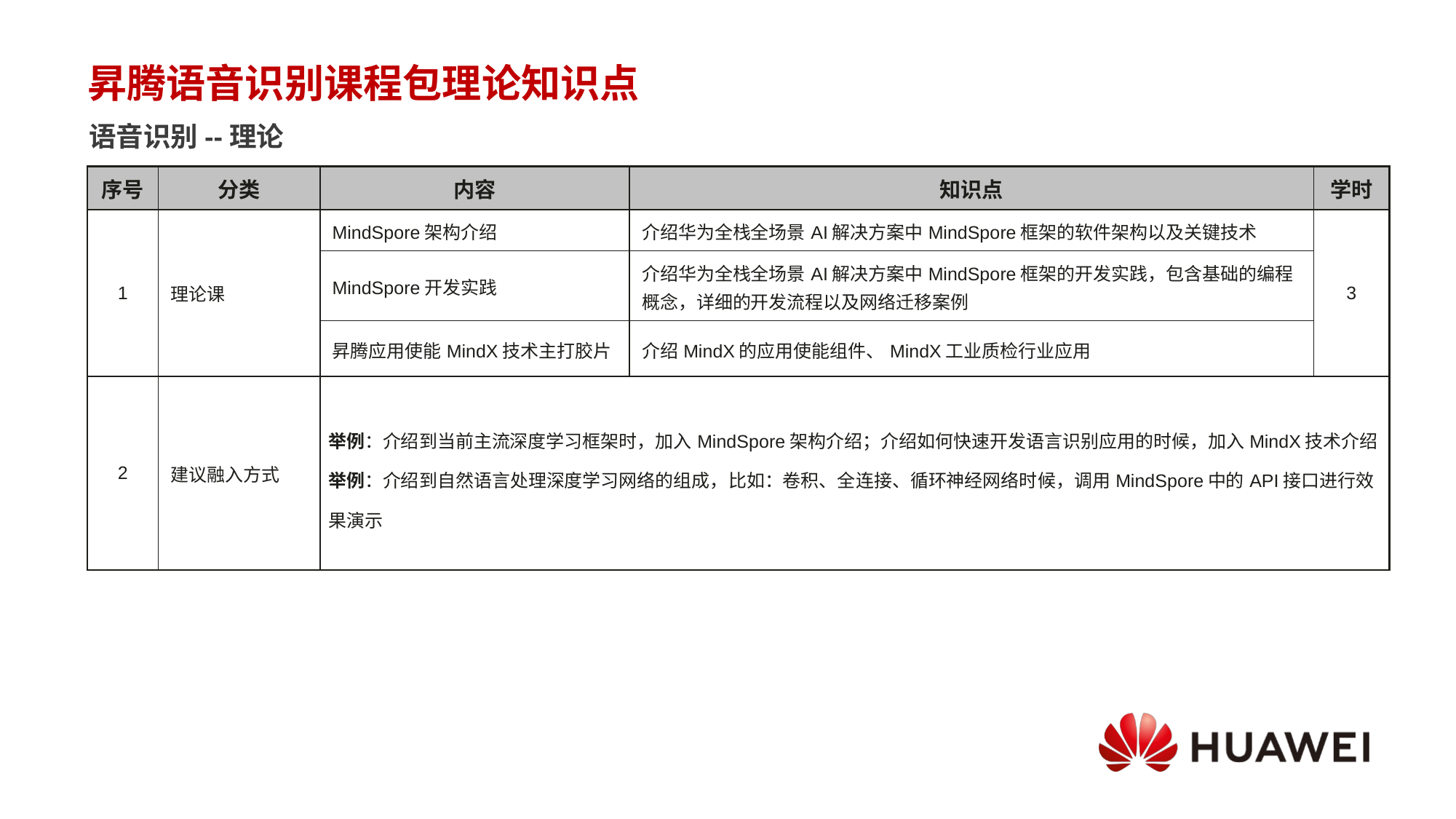

# 昇腾语音识别课程包理论知识点
语音识别--理论
| 序号 | 分类 | 内容 | 知识点 | 学时 |
| --- | --- | --- | --- | --- |
| 1 | 理论课 | MindSpore架构介绍 | 介绍华为全栈全场景AI解决方案中MindSpore框架的软件架构以及关键技术 | 3 |
|  |  | MindSpore开发实践 | 介绍华为全栈全场景AI解决方案中MindSpore框架的开发实践，包含基础的编程概念，详细的开发流程以及网络迁移案例 |  |
|  |  | 昇腾应用使能MindX技术主打胶片 | 介绍MindX的应用使能组件、MindX工业质检行业应用 |  |
| 2 | 建议融入方式 | 举例：介绍到当前主流深度学习框架时，加入MindSpore架构介绍；介绍如何快速开发语言识别应用的时候，加入MindX技术介绍 举例：介绍到自然语言处理深度学习网络的组成，比如：卷积、全连接、循环神经网络时候，调用MindSpore中的API接口进行效果演示 |  |  |